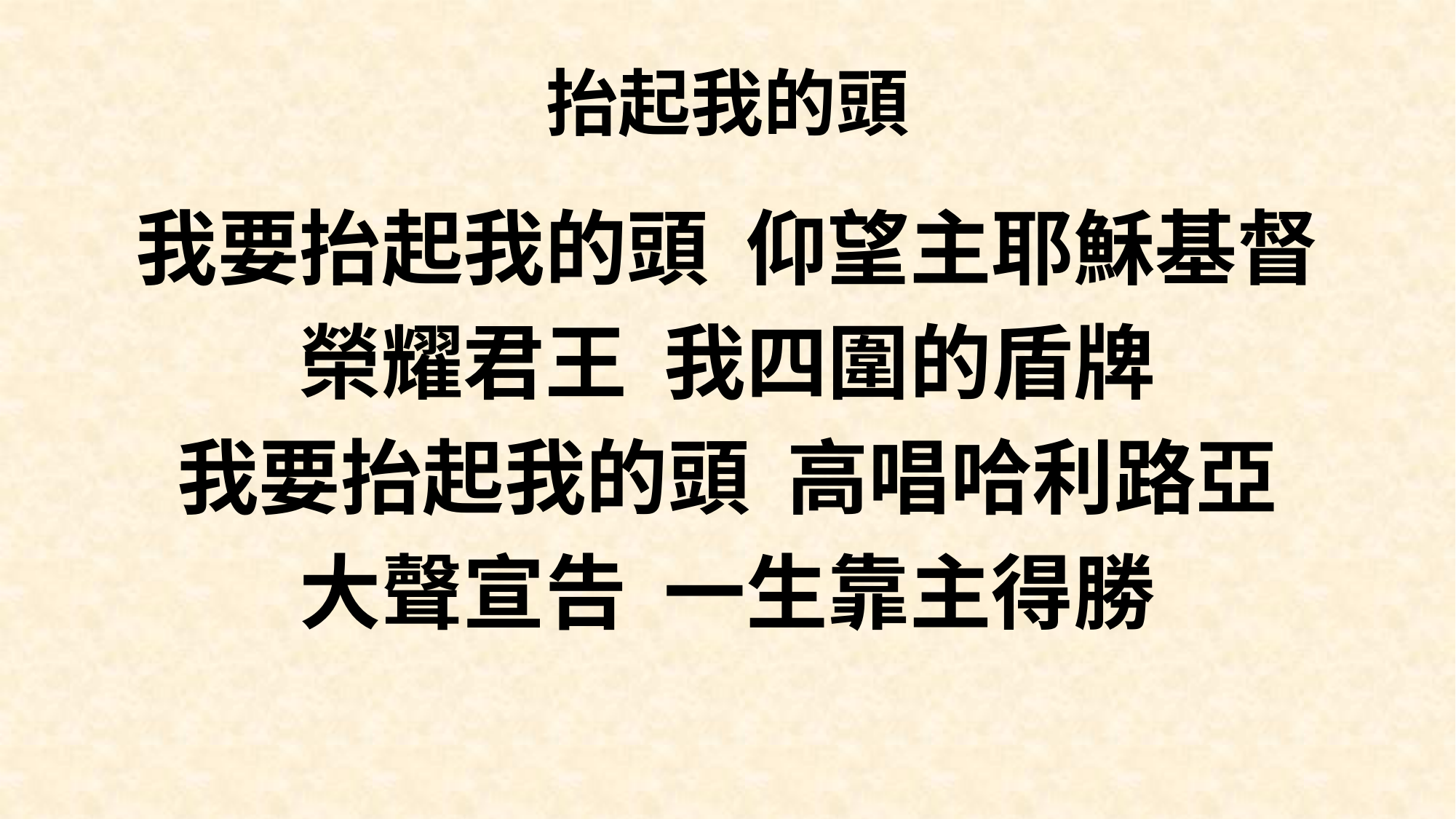

# 抬起我的頭
我要抬起我的頭  仰望主耶穌基督
榮耀君王  我四圍的盾牌
我要抬起我的頭  高唱哈利路亞
大聲宣告  一生靠主得勝